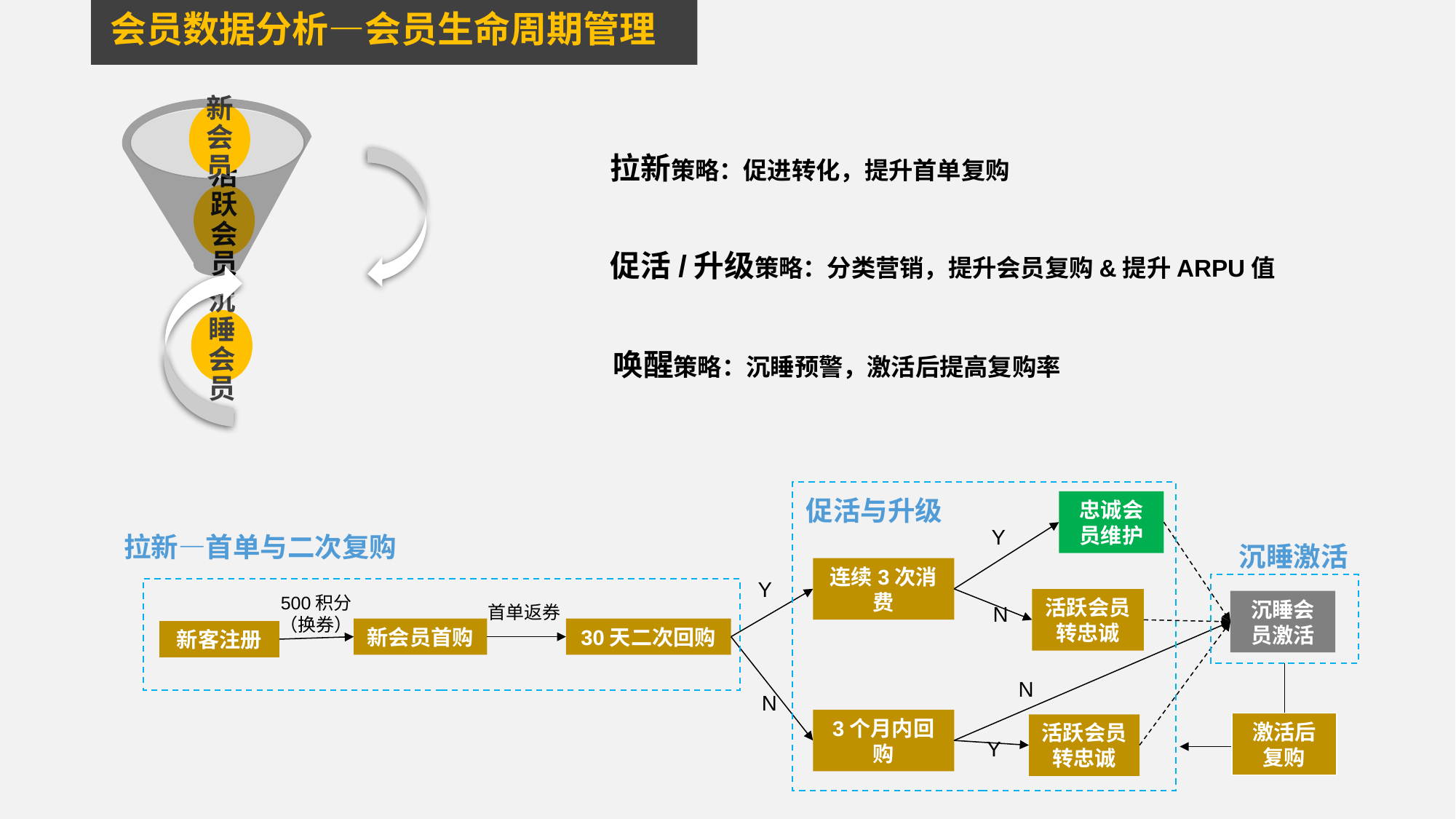

会员数据分析—会员生命周期管理

活跃会员
沉睡会员
新会员

拉新策略：促进转化，提升首单复购
促活/升级策略：分类营销，提升会员复购&提升ARPU值
唤醒策略：沉睡预警，激活后提高复购率

促活与升级
忠诚会员维护
Y
拉新—首单与二次复购
沉睡激活
连续3次消费
Y

500积分
（换券）
活跃会员转忠诚
沉睡会员激活
首单返券
N
新会员首购
30天二次回购
新客注册
N
N
3个月内回购
激活后
复购
活跃会员转忠诚
Y